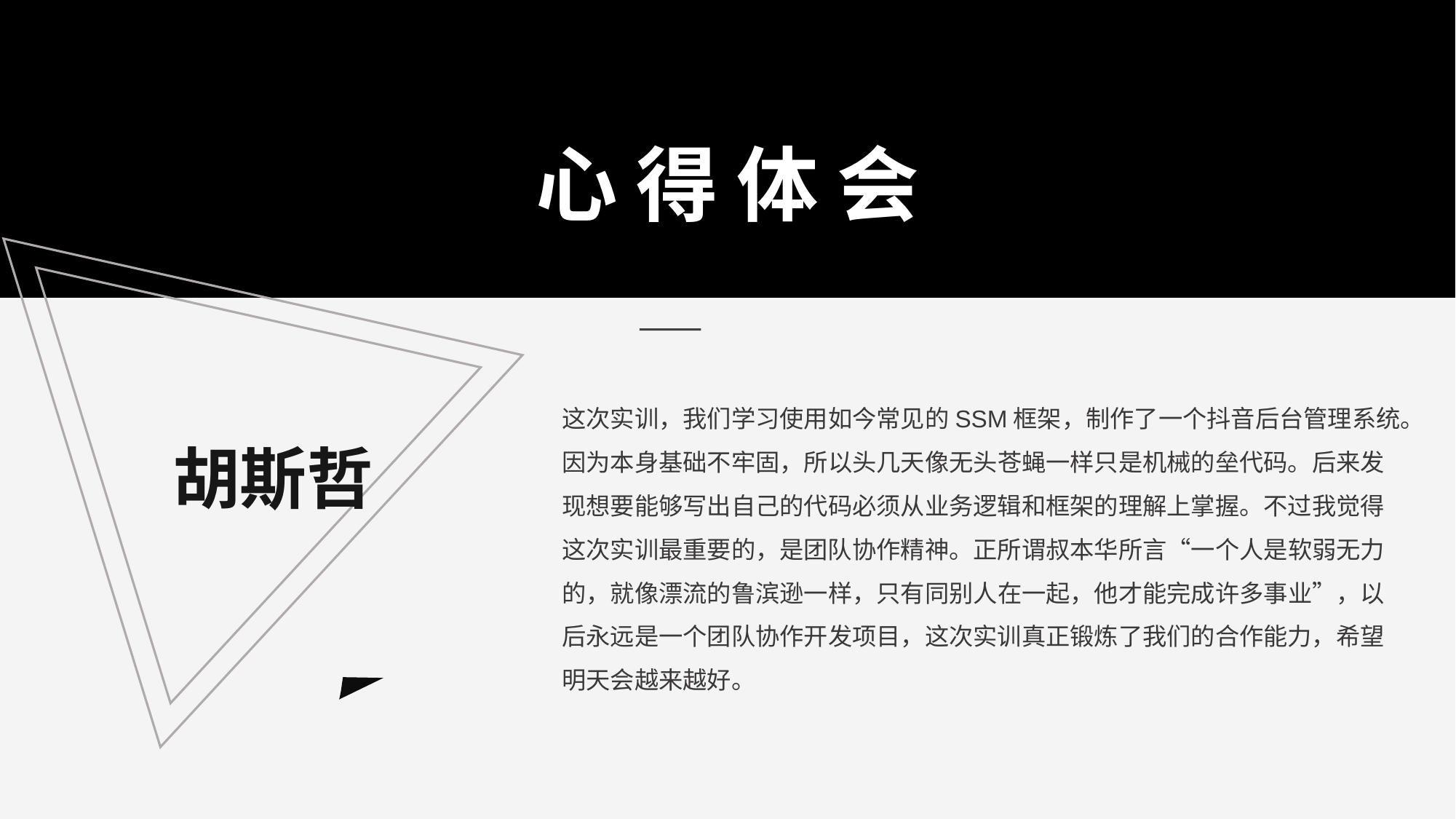

心 得 体 会

这次实训，我们学习使用如今常见的SSM框架，制作了一个抖音后台管理系统。因为本身基础不牢固，所以头几天像无头苍蝇一样只是机械的垒代码。后来发现想要能够写出自己的代码必须从业务逻辑和框架的理解上掌握。不过我觉得这次实训最重要的，是团队协作精神。正所谓叔本华所言“一个人是软弱无力的，就像漂流的鲁滨逊一样，只有同别人在一起，他才能完成许多事业”，以后永远是一个团队协作开发项目，这次实训真正锻炼了我们的合作能力，希望明天会越来越好。
胡斯哲